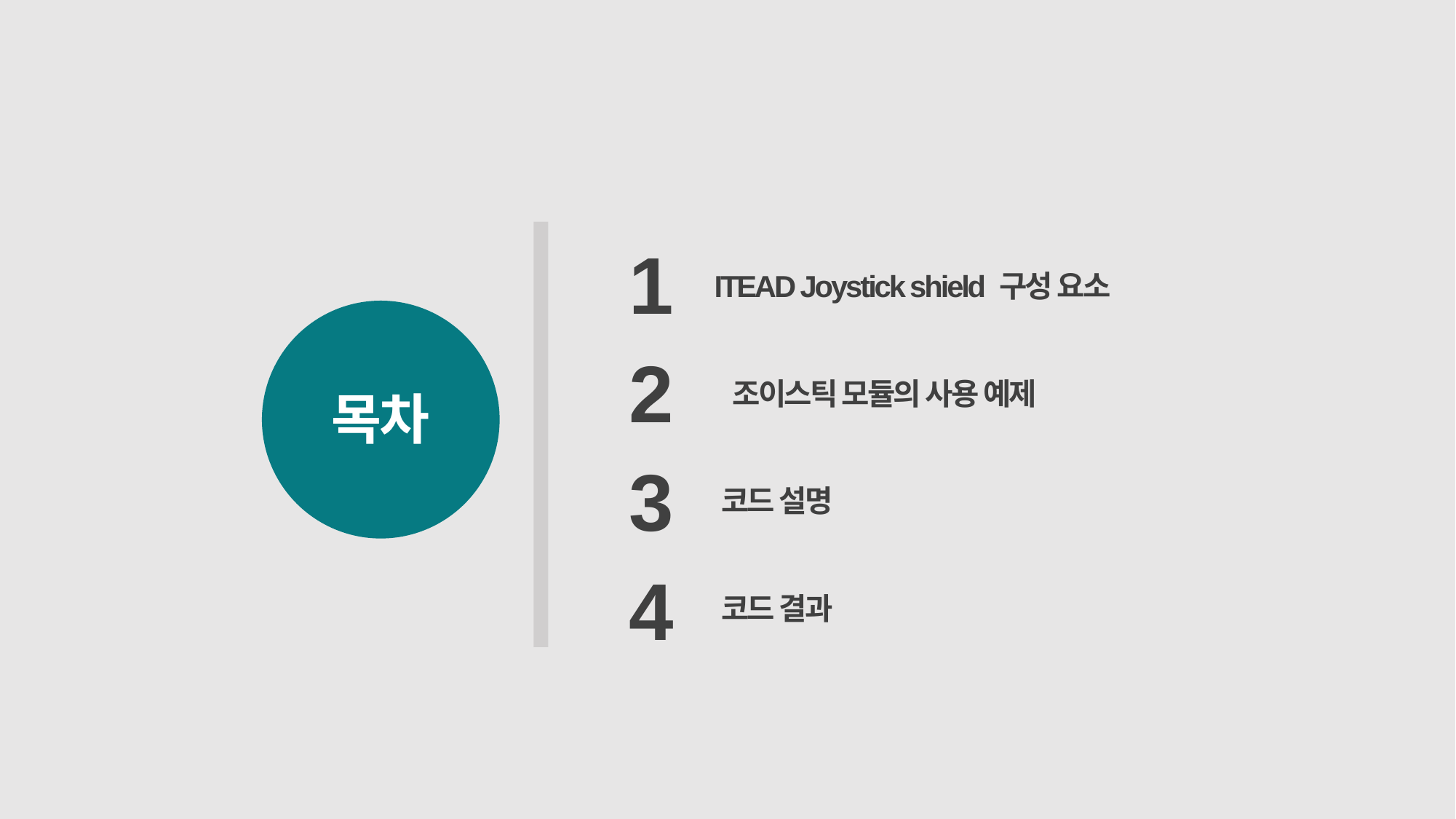

1
ITEAD Joystick shield 구성 요소

2
조이스틱 모듈의 사용 예제
목차
3
코드 설명
4
코드 결과